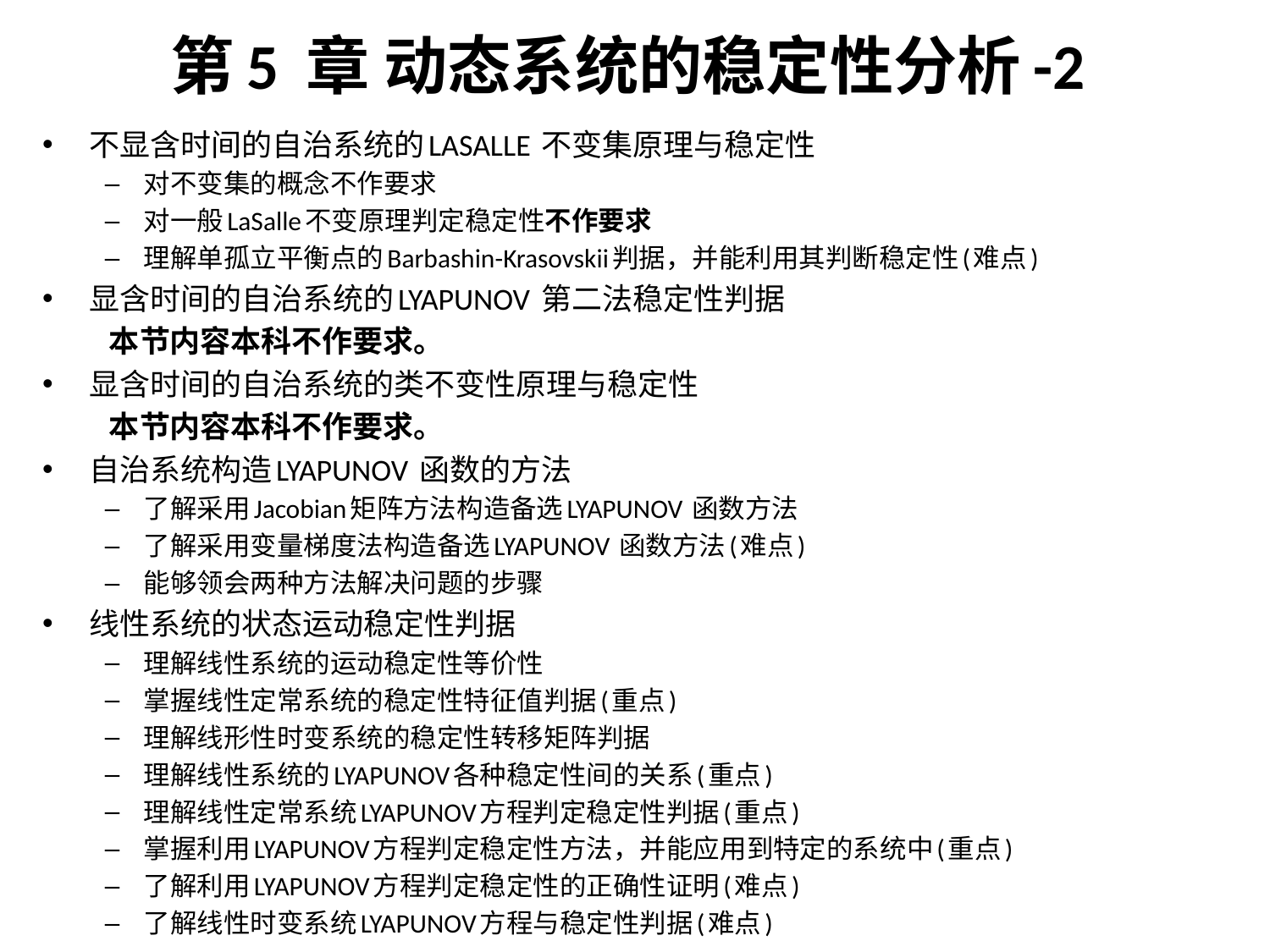

# 第5 章 动态系统的稳定性分析-2
不显含时间的自治系统的LASALLE 不变集原理与稳定性
对不变集的概念不作要求
对一般LaSalle不变原理判定稳定性不作要求
理解单孤立平衡点的Barbashin-Krasovskii判据，并能利用其判断稳定性(难点)
显含时间的自治系统的LYAPUNOV 第二法稳定性判据
         本节内容本科不作要求。
显含时间的自治系统的类不变性原理与稳定性
         本节内容本科不作要求。
自治系统构造LYAPUNOV 函数的方法
了解采用Jacobian矩阵方法构造备选LYAPUNOV 函数方法
了解采用变量梯度法构造备选LYAPUNOV 函数方法(难点)
能够领会两种方法解决问题的步骤
线性系统的状态运动稳定性判据
理解线性系统的运动稳定性等价性
掌握线性定常系统的稳定性特征值判据(重点)
理解线形性时变系统的稳定性转移矩阵判据
理解线性系统的LYAPUNOV各种稳定性间的关系(重点)
理解线性定常系统LYAPUNOV方程判定稳定性判据(重点)
掌握利用LYAPUNOV方程判定稳定性方法，并能应用到特定的系统中(重点)
了解利用LYAPUNOV方程判定稳定性的正确性证明(难点)
了解线性时变系统LYAPUNOV方程与稳定性判据(难点)